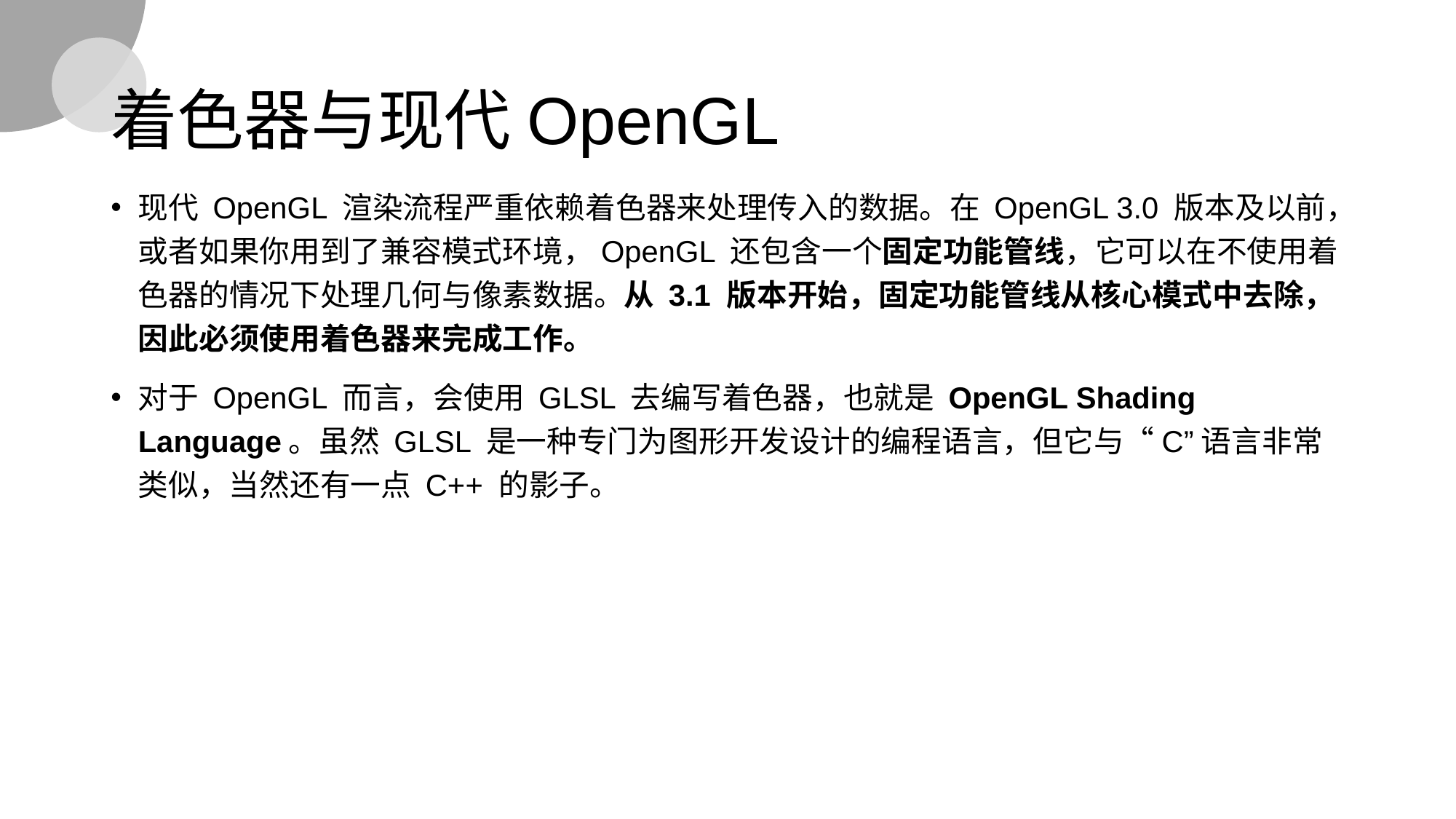

# 着色器与现代OpenGL
现代 OpenGL 渲染流程严重依赖着色器来处理传入的数据。在 OpenGL 3.0 版本及以前，或者如果你用到了兼容模式环境，OpenGL 还包含一个固定功能管线，它可以在不使用着色器的情况下处理几何与像素数据。从 3.1 版本开始，固定功能管线从核心模式中去除，因此必须使用着色器来完成工作。
对于 OpenGL 而言，会使用 GLSL 去编写着色器，也就是 OpenGL Shading Language。虽然 GLSL 是一种专门为图形开发设计的编程语言，但它与“C”语言非常类似，当然还有一点 C++ 的影子。